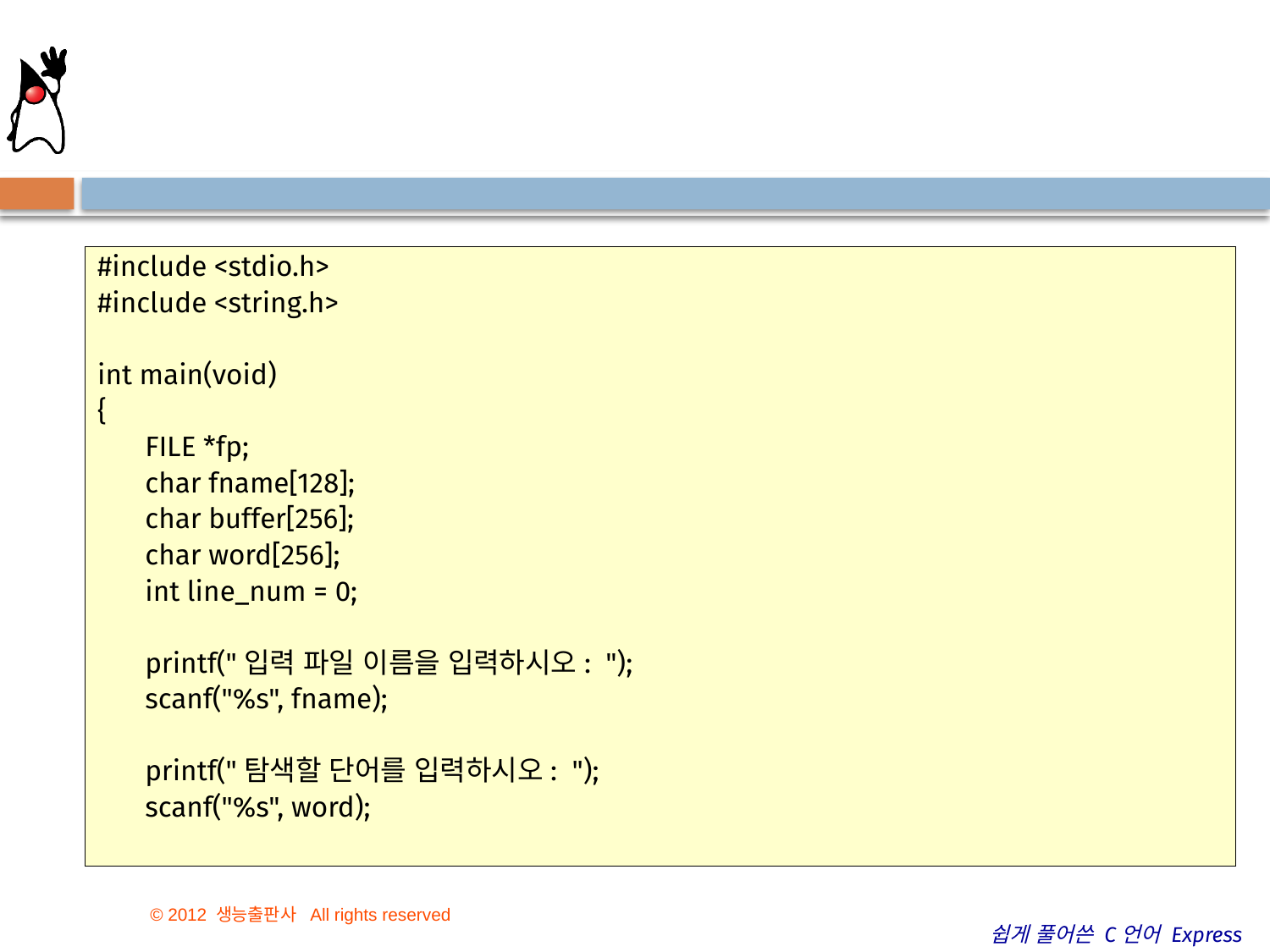

#
#include <stdio.h>
#include <string.h>

int main(void)
{
	FILE *fp;
	char fname[128];
	char buffer[256];
	char word[256];
	int line_num = 0;

	printf("입력 파일 이름을 입력하시오:  ");
	scanf("%s", fname);

	printf("탐색할 단어를 입력하시오:  ");
	scanf("%s", word);